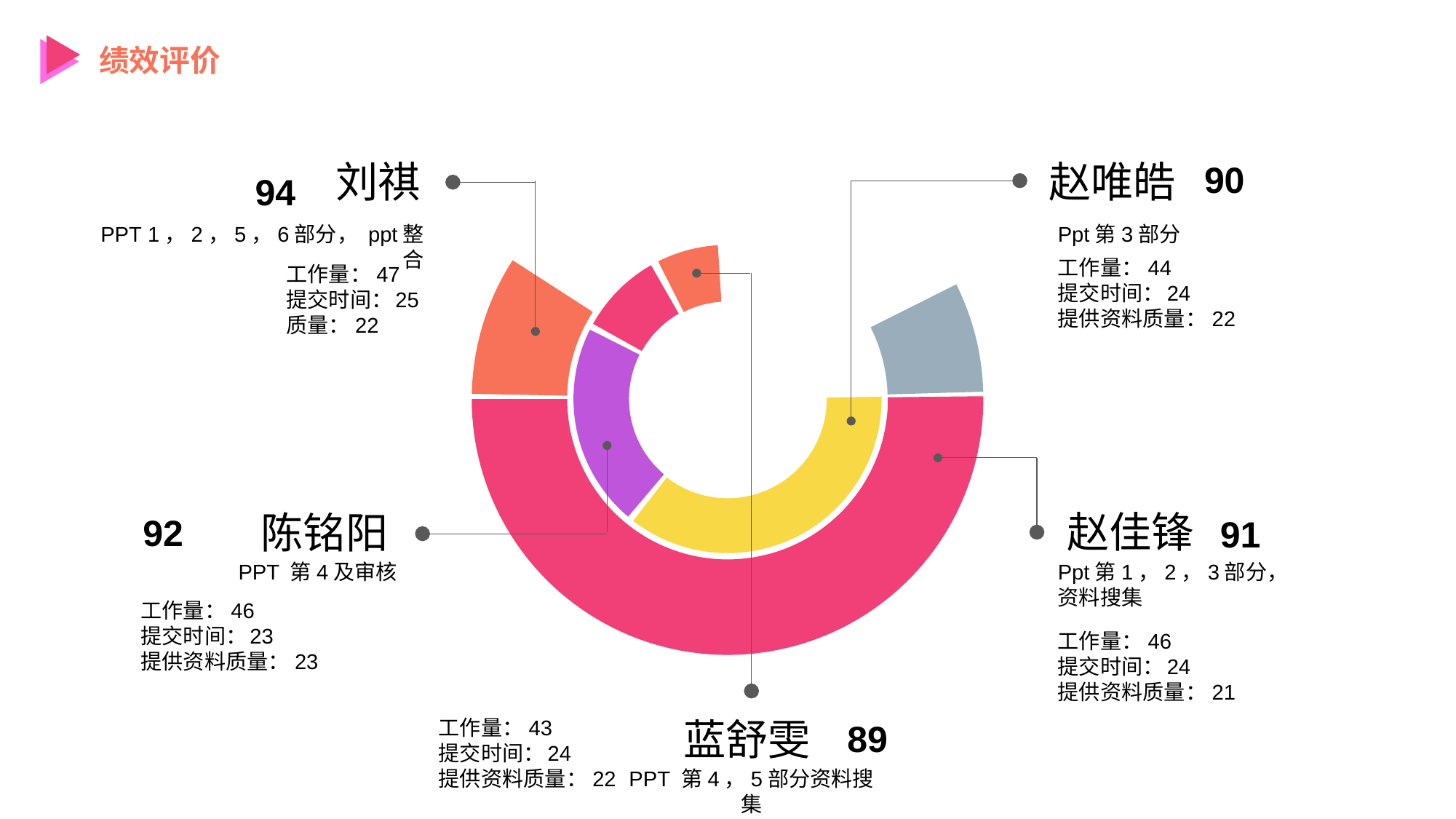

绩效评价

刘祺
赵唯皓
90
94
PPT 1，2，5，6部分， ppt整合
Ppt第3部分

工作量：44
提交时间：	24
提供资料质量：22

工作量：47
提交时间：	25
质量：22

赵佳锋
陈铭阳
92
91
PPT 第4及审核
Ppt第1，2，3部分，资料搜集
工作量：46
提交时间：	23
提供资料质量：23

工作量：46
提交时间：	24
提供资料质量：21

蓝舒雯
工作量：43
提交时间：	24
提供资料质量：22

89
PPT 第4，5部分资料搜集